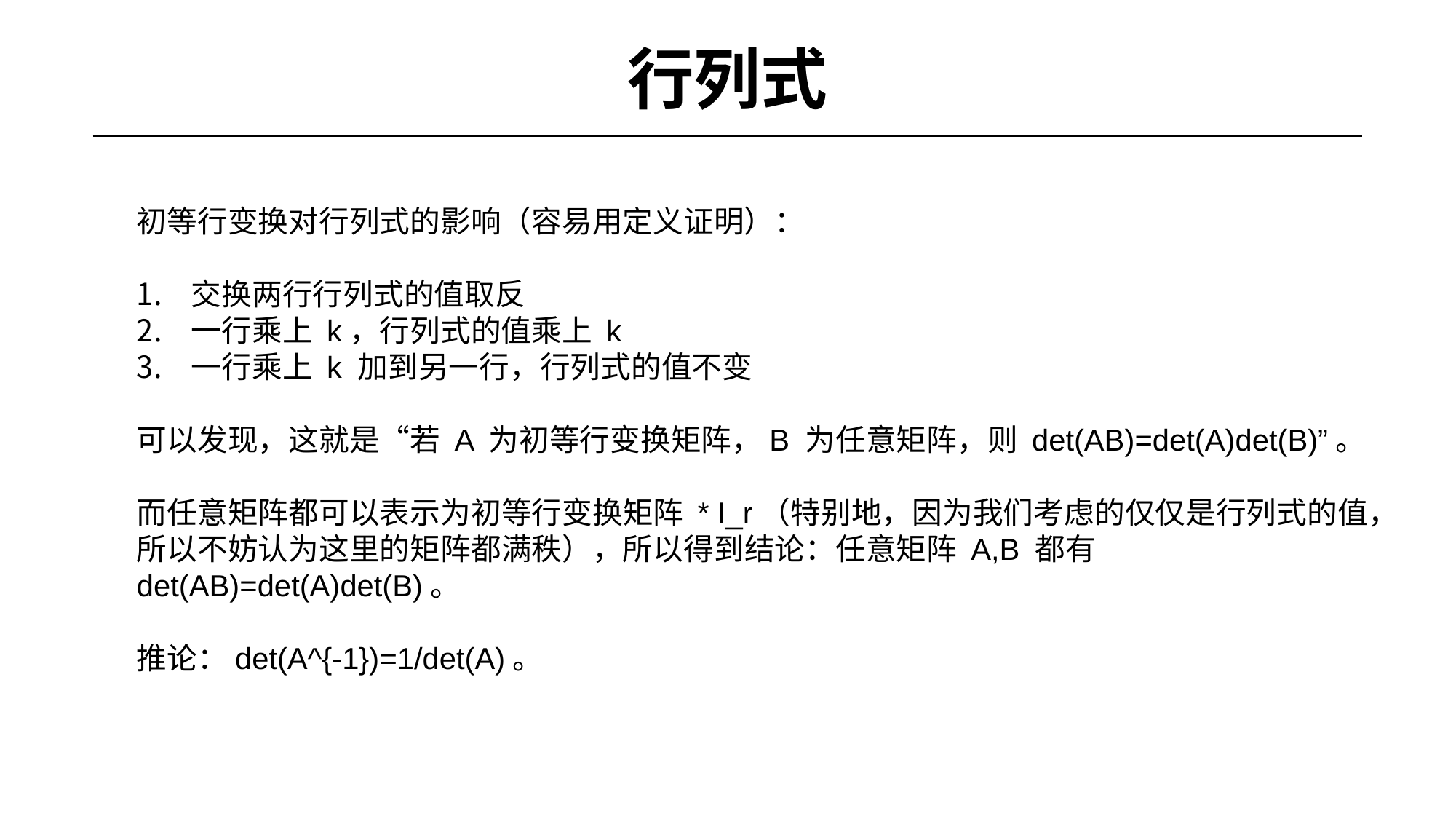

# 行列式
初等行变换对行列式的影响（容易用定义证明）：

交换两行行列式的值取反
一行乘上 k，行列式的值乘上 k
一行乘上 k 加到另一行，行列式的值不变

可以发现，这就是“若 A 为初等行变换矩阵，B 为任意矩阵，则 det(AB)=det(A)det(B)”。

而任意矩阵都可以表示为初等行变换矩阵 * I_r（特别地，因为我们考虑的仅仅是行列式的值，所以不妨认为这里的矩阵都满秩），所以得到结论：任意矩阵 A,B 都有 det(AB)=det(A)det(B)。

推论：det(A^{-1})=1/det(A)。